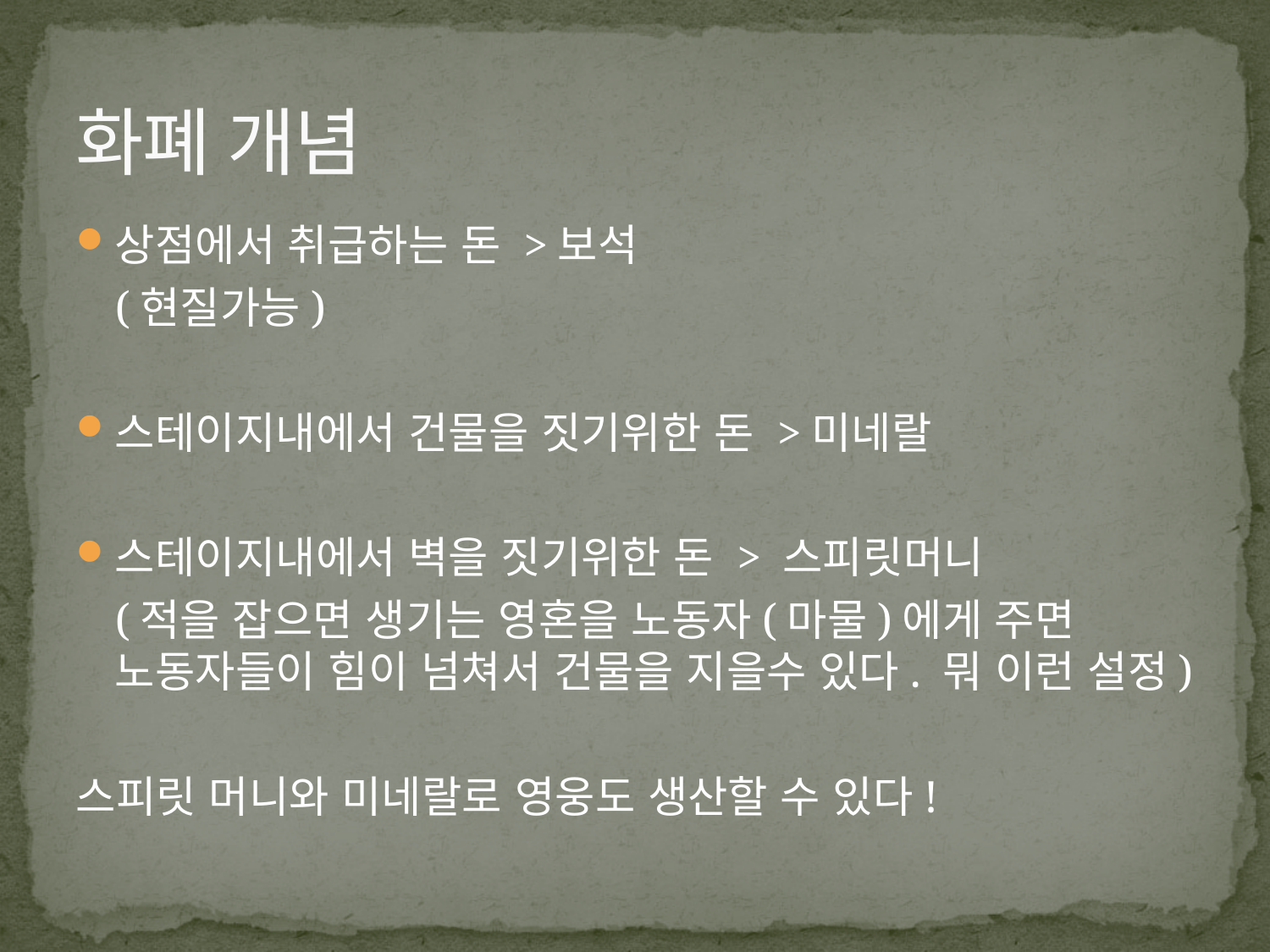

# 화폐 개념
상점에서 취급하는 돈 >보석
	(현질가능)

스테이지내에서 건물을 짓기위한 돈 >미네랄

스테이지내에서 벽을 짓기위한 돈 > 스피릿머니
	(적을 잡으면 생기는 영혼을 노동자(마물)에게 주면 노동자들이 힘이 넘쳐서 건물을 지을수 있다. 뭐 이런 설정)

스피릿 머니와 미네랄로 영웅도 생산할 수 있다!